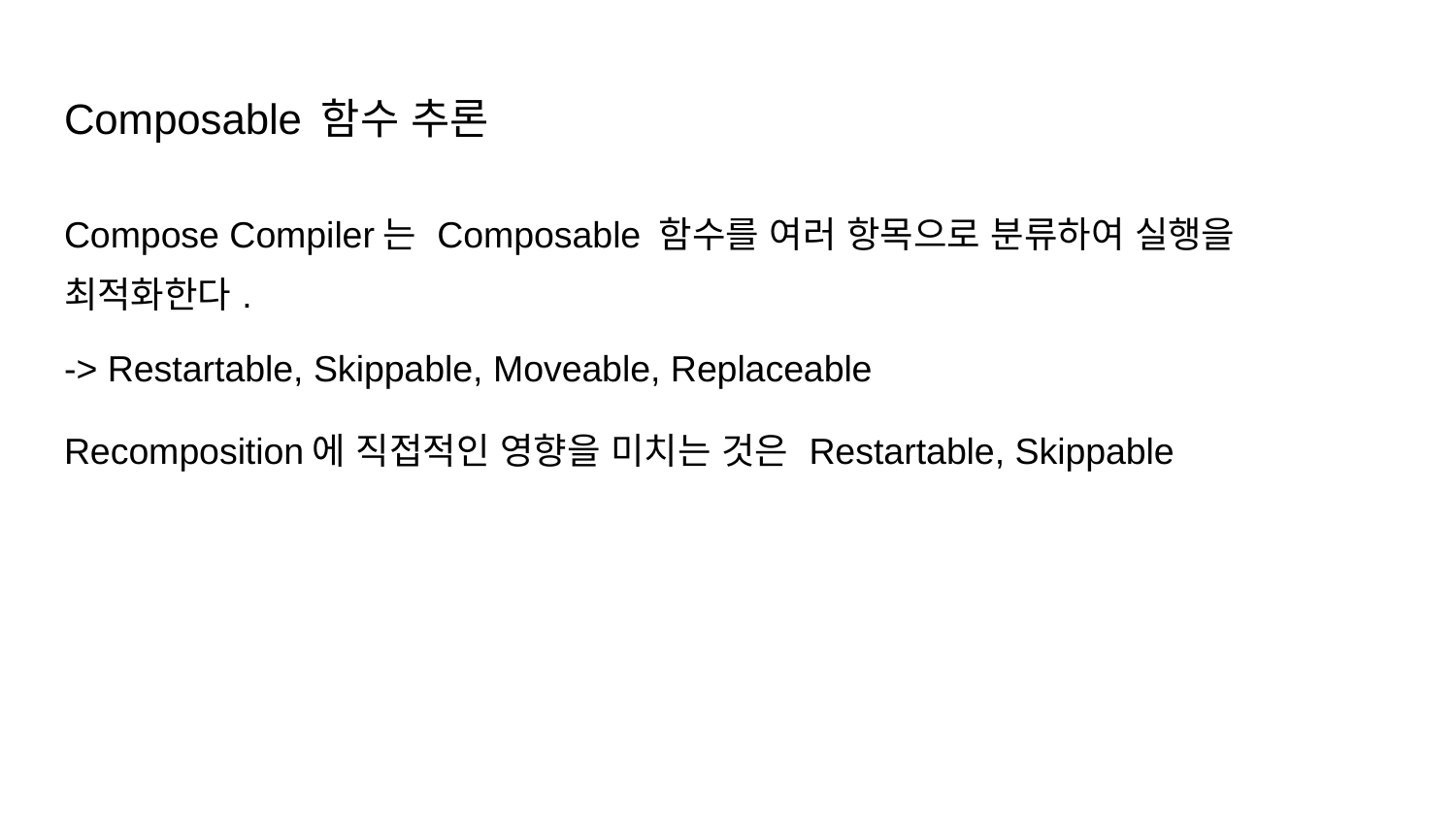

# Composable 함수 추론
Compose Compiler는 Composable 함수를 여러 항목으로 분류하여 실행을 최적화한다.
-> Restartable, Skippable, Moveable, Replaceable
Recomposition에 직접적인 영향을 미치는 것은 Restartable, Skippable